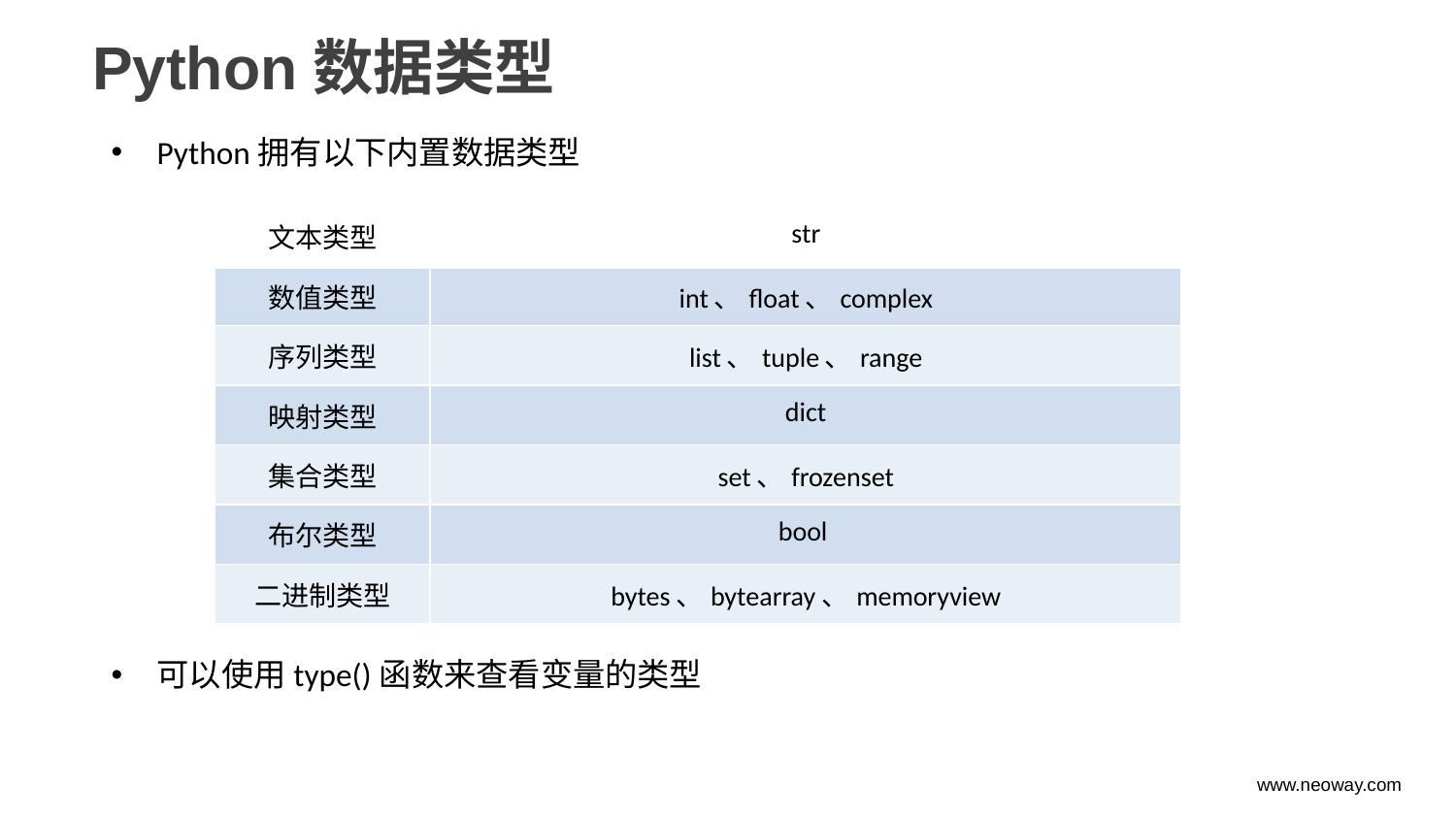

Python数据类型
Python拥有以下内置数据类型

可以使用type()函数来查看变量的类型
| 文本类型 | str |
| --- | --- |
| 数值类型 | int、float、complex |
| 序列类型 | list、tuple、range |
| 映射类型 | dict |
| 集合类型 | set、frozenset |
| 布尔类型 | bool |
| 二进制类型 | bytes、bytearray、memoryview |